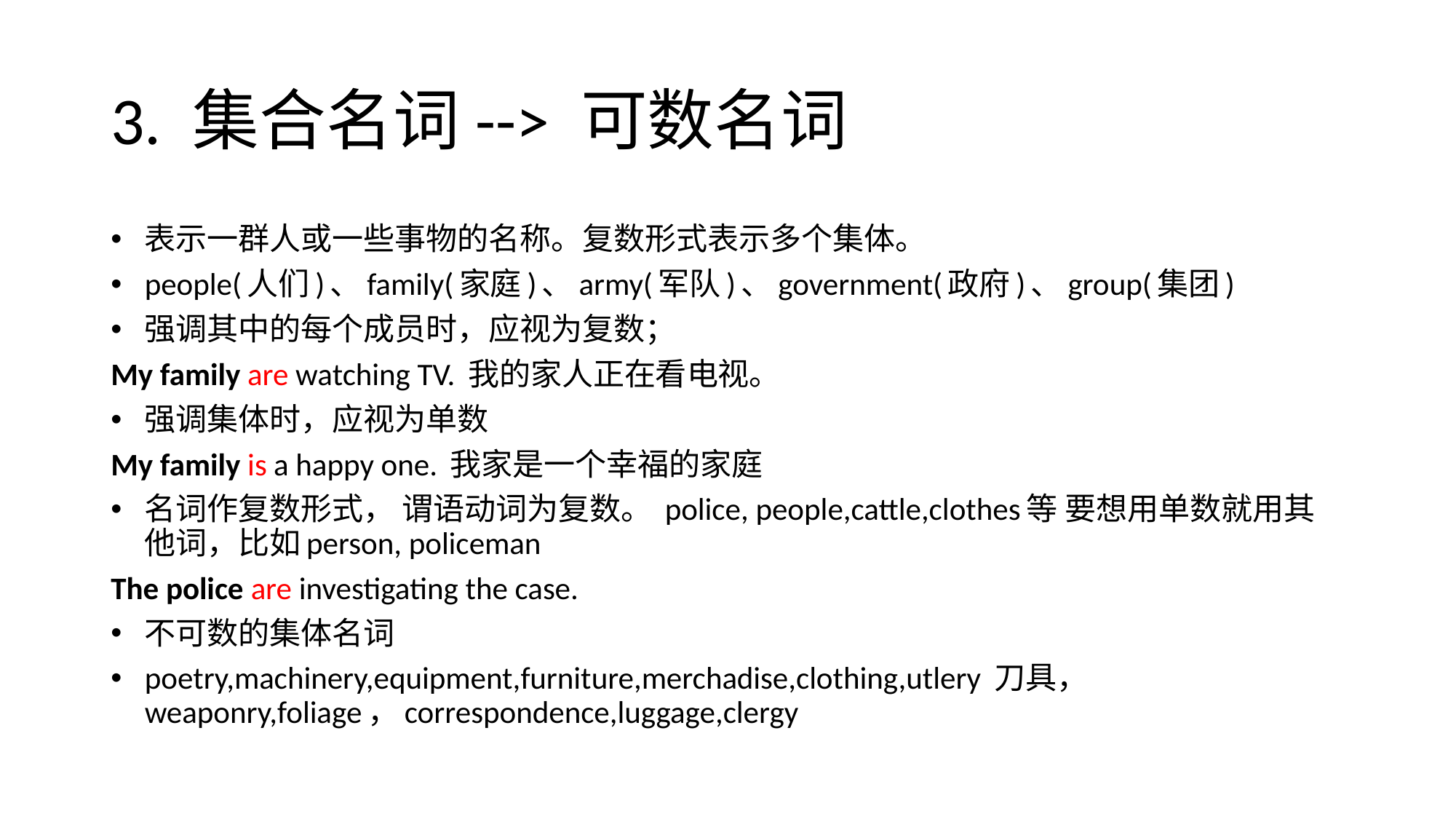

# 3. 集合名词--> 可数名词
表示一群人或一些事物的名称。复数形式表示多个集体。
people(人们)、family(家庭)、army(军队)、government(政府)、group(集团)
强调其中的每个成员时，应视为复数；
My family are watching TV. 我的家人正在看电视。
强调集体时，应视为单数
My family is a happy one. 我家是一个幸福的家庭
名词作复数形式， 谓语动词为复数。 police, people,cattle,clothes等 要想用单数就用其他词，比如person, policeman
The police are investigating the case.
不可数的集体名词
poetry,machinery,equipment,furniture,merchadise,clothing,utlery 刀具， weaponry,foliage，correspondence,luggage,clergy